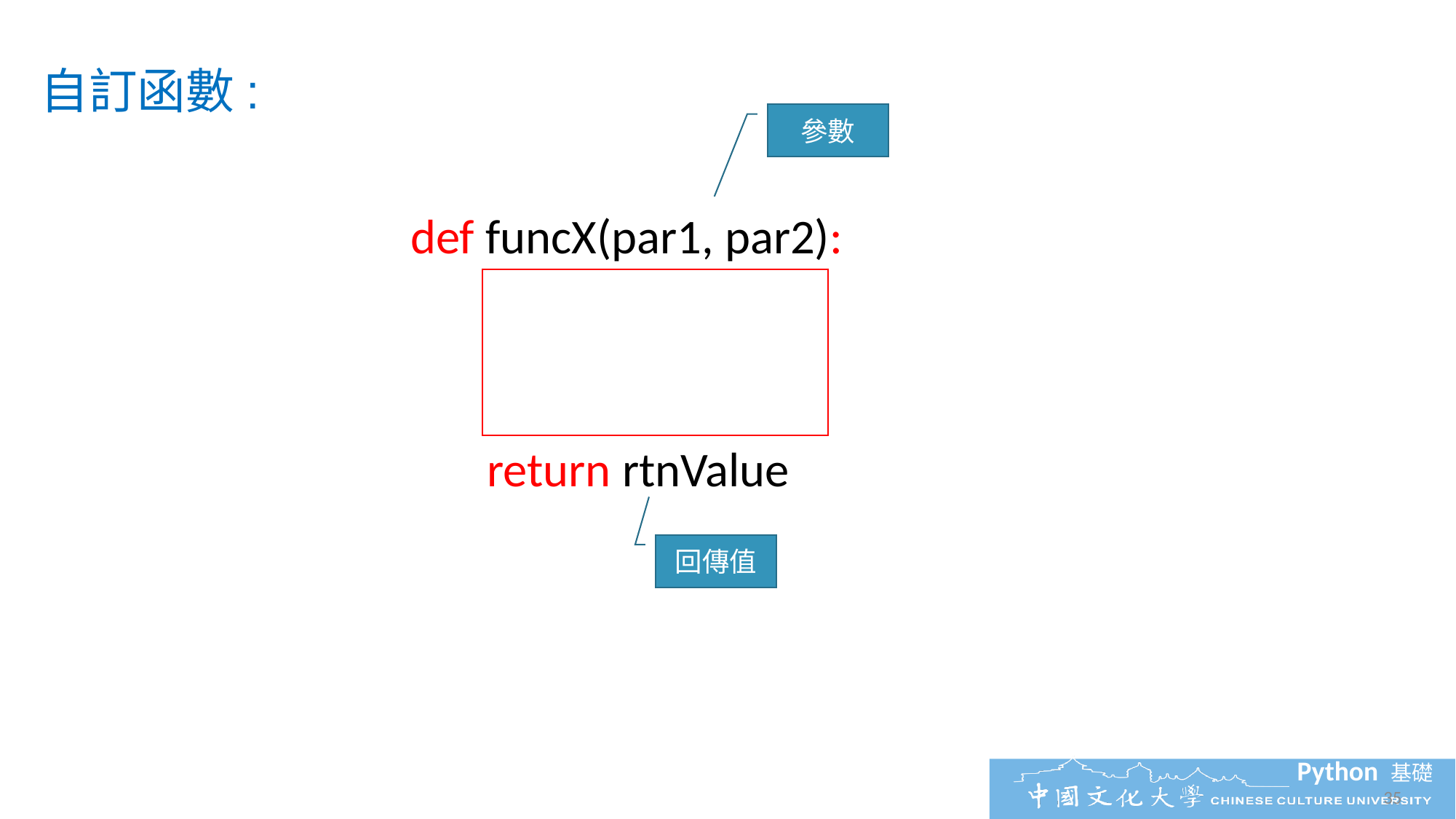

自訂函數:
參數
def funcX(par1, par2):

       return rtnValue

回傳值
35